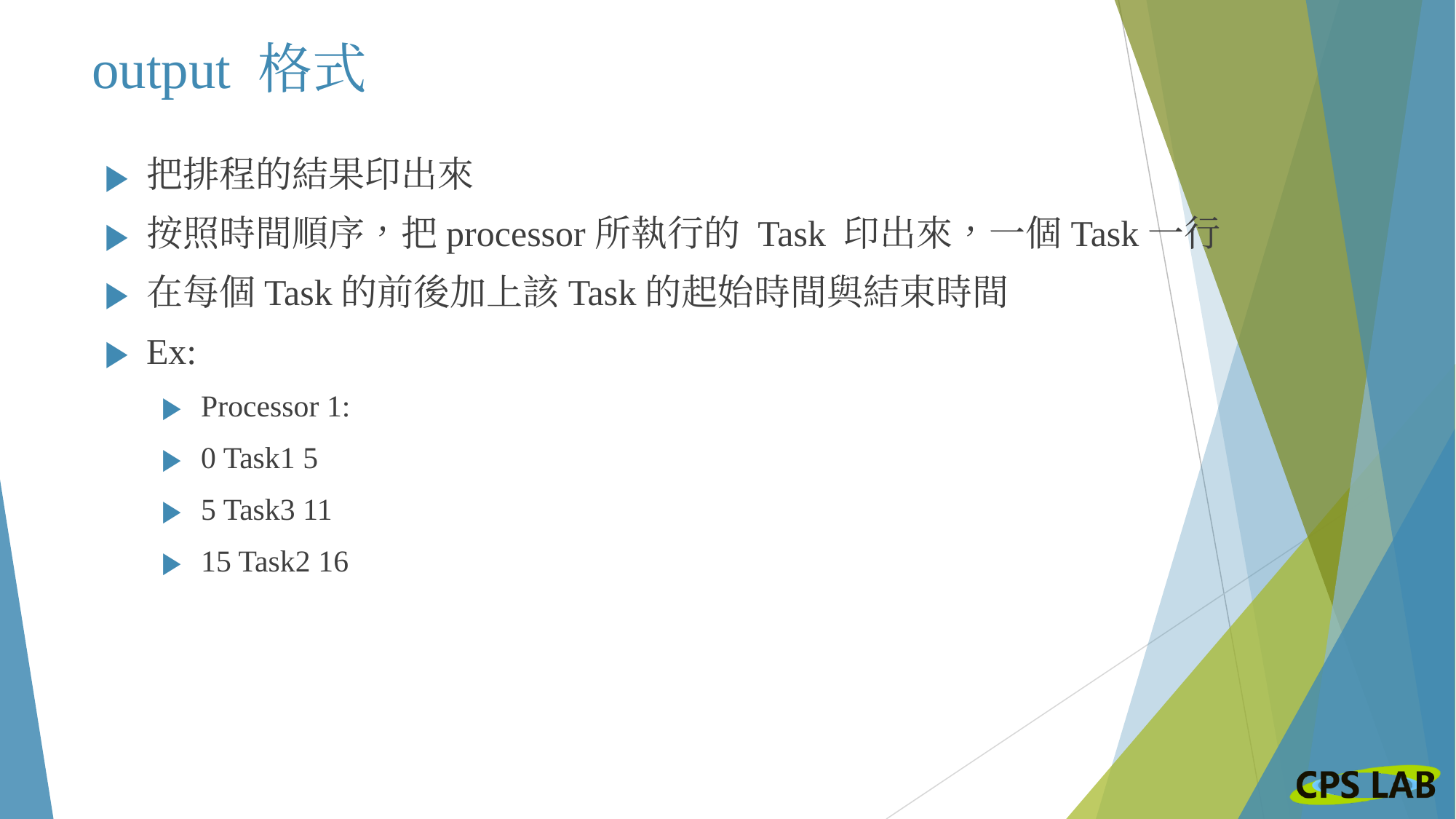

# output 格式
把排程的結果印出來
按照時間順序，把processor所執行的 Task 印出來，一個Task一行
在每個Task的前後加上該Task的起始時間與結束時間
Ex:
Processor 1:
0 Task1 5
5 Task3 11
15 Task2 16